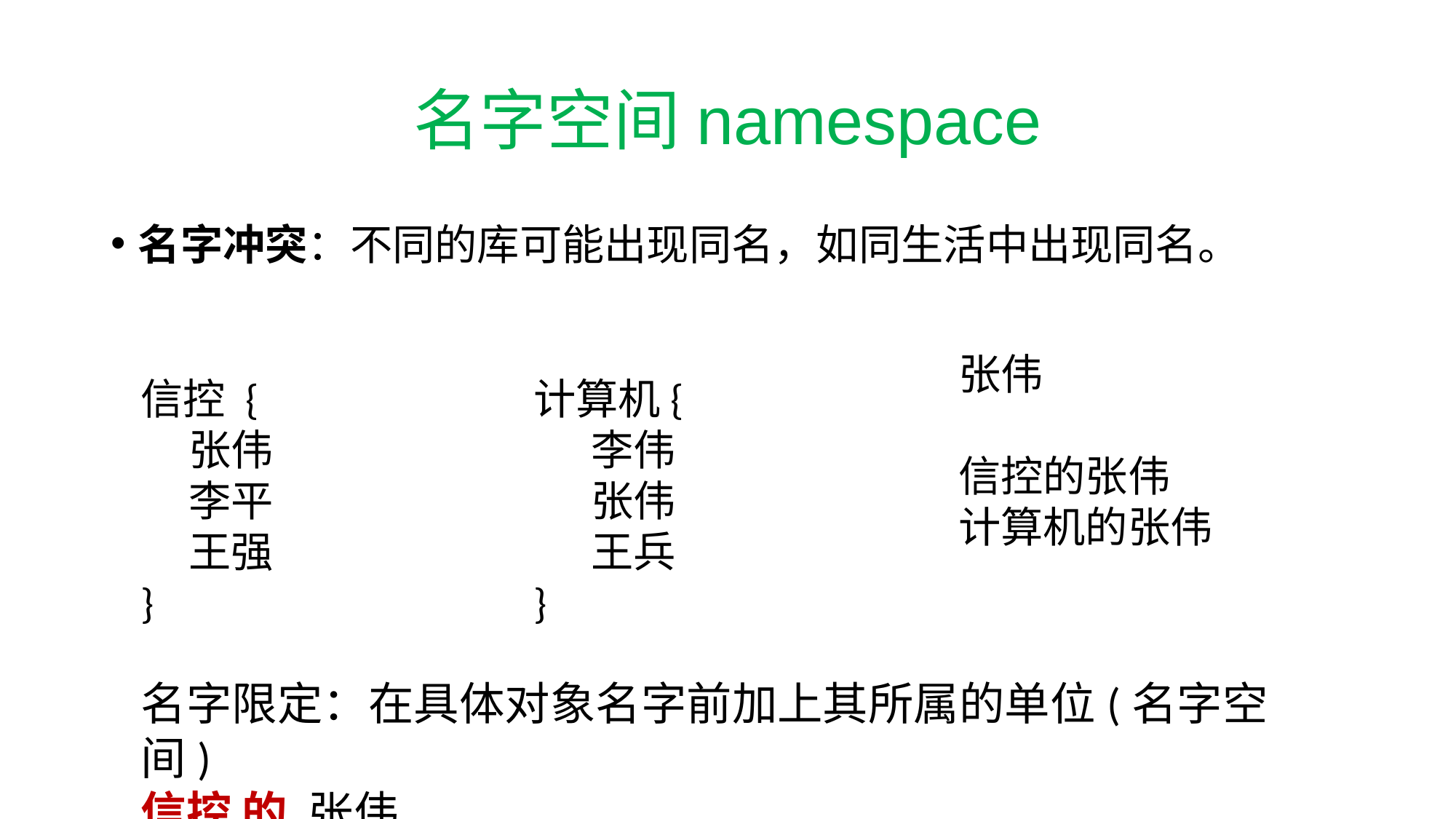

# 名字空间namespace
名字冲突：不同的库可能出现同名，如同生活中出现同名。
张伟

信控的张伟
计算机的张伟
计算机{
     李伟
     张伟
     王兵
}
信控 {
    张伟
    李平
    王强
}
名字限定：在具体对象名字前加上其所属的单位(名字空间)
信控 的  张伟